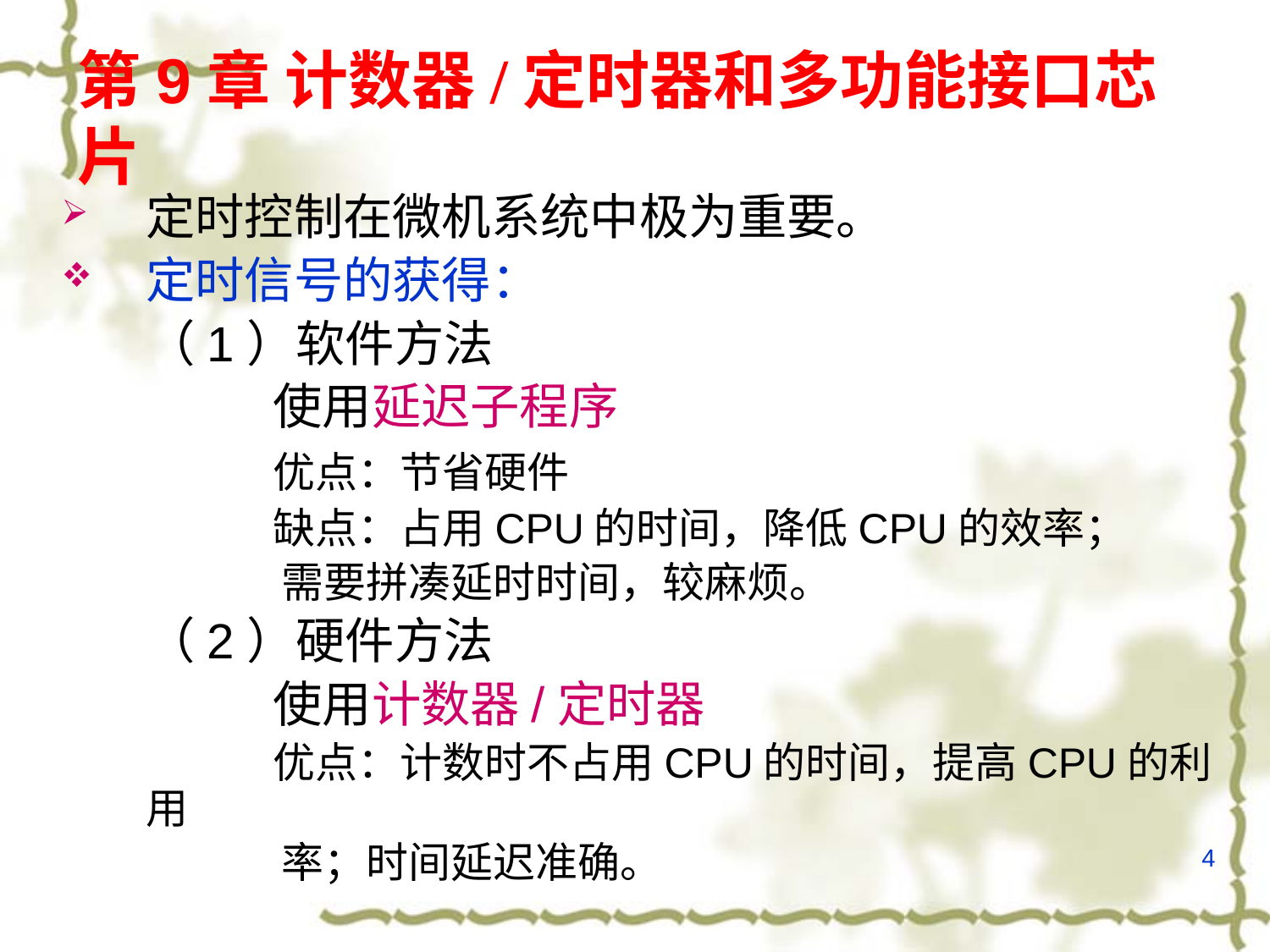

# 第9章 计数器/定时器和多功能接口芯片
定时控制在微机系统中极为重要。
定时信号的获得：
	（1）软件方法
		使用延迟子程序
		优点：节省硬件
		缺点：占用CPU的时间，降低CPU的效率；
                      需要拼凑延时时间，较麻烦。
	（2）硬件方法
		使用计数器/定时器
		优点：计数时不占用CPU的时间，提高CPU的利用
                      率；时间延迟准确。
4